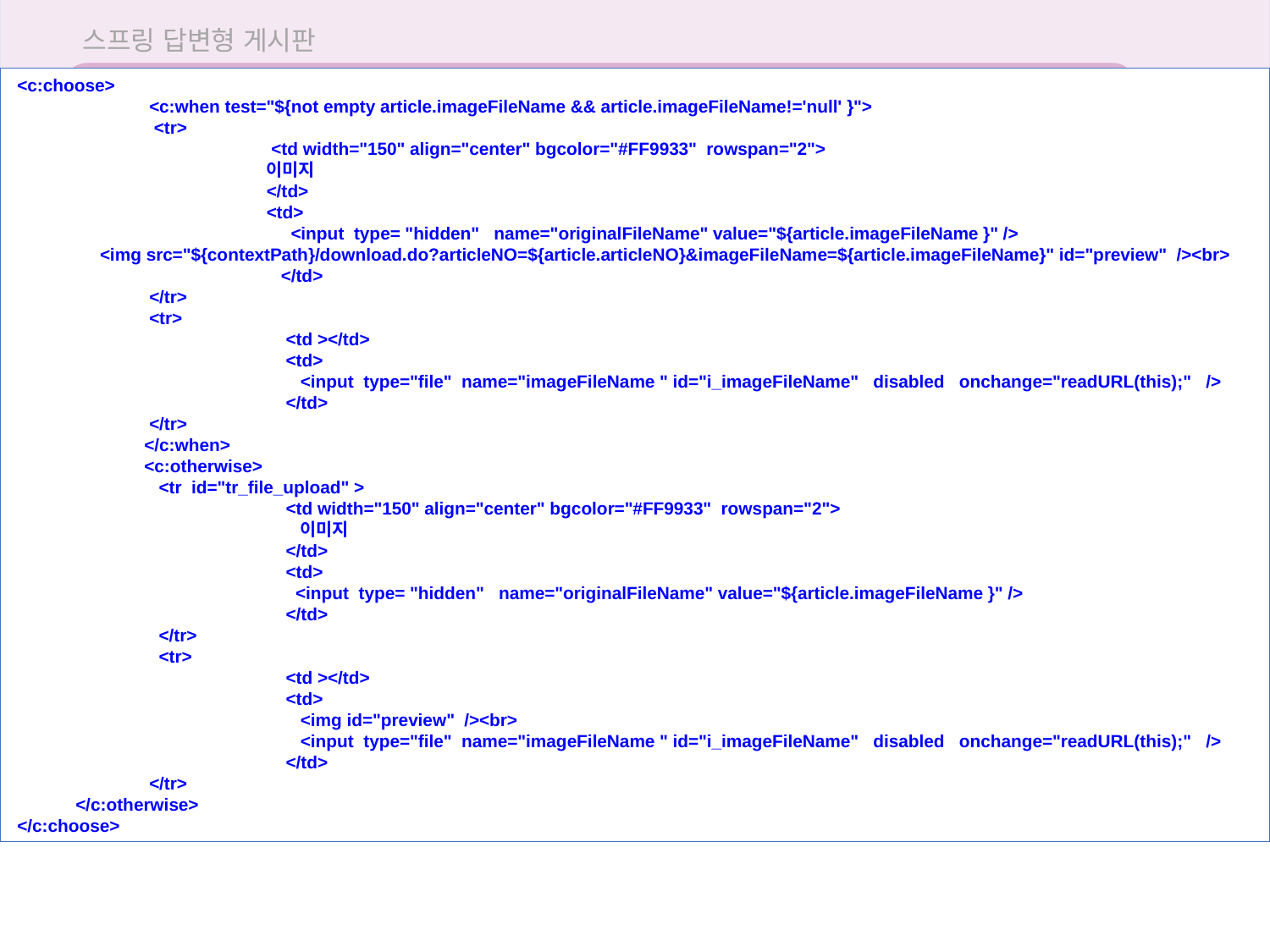

스프링 답변형 게시판
 <c:choose>
	  <c:when test="${not empty article.imageFileName && article.imageFileName!='null' }">
	   <tr>
	   	 <td width="150" align="center" bgcolor="#FF9933"  rowspan="2">
	      	이미지
	   	</td>
	   	<td>
		     <input  type= "hidden"   name="originalFileName" value="${article.imageFileName }" />
                  <img src="${contextPath}/download.do?articleNO=${article.articleNO}&imageFileName=${article.imageFileName}" id="preview"  /><br>
		   </td>
	  </tr>
	  <tr>
		    <td ></td>
		    <td>
		       <input  type="file"  name="imageFileName " id="i_imageFileName"   disabled   onchange="readURL(this);"   />
		    </td>
	  </tr>
	 </c:when>
	 <c:otherwise>
	    <tr  id="tr_file_upload" >
		    <td width="150" align="center" bgcolor="#FF9933"  rowspan="2">
		      이미지
		    </td>
		    <td>
		      <input  type= "hidden"   name="originalFileName" value="${article.imageFileName }" />
		    </td>
	    </tr>
	    <tr>
		    <td ></td>
		    <td>
		       <img id="preview"  /><br>
		       <input  type="file"  name="imageFileName " id="i_imageFileName"   disabled   onchange="readURL(this);"   />
		    </td>
	  </tr>
             </c:otherwise>
 </c:choose>
41. viewArticle.jsp 첨부 파일이 없는 글을 수정할 때는 파일 업로드 기능이 표시되도록 수정해야 한다